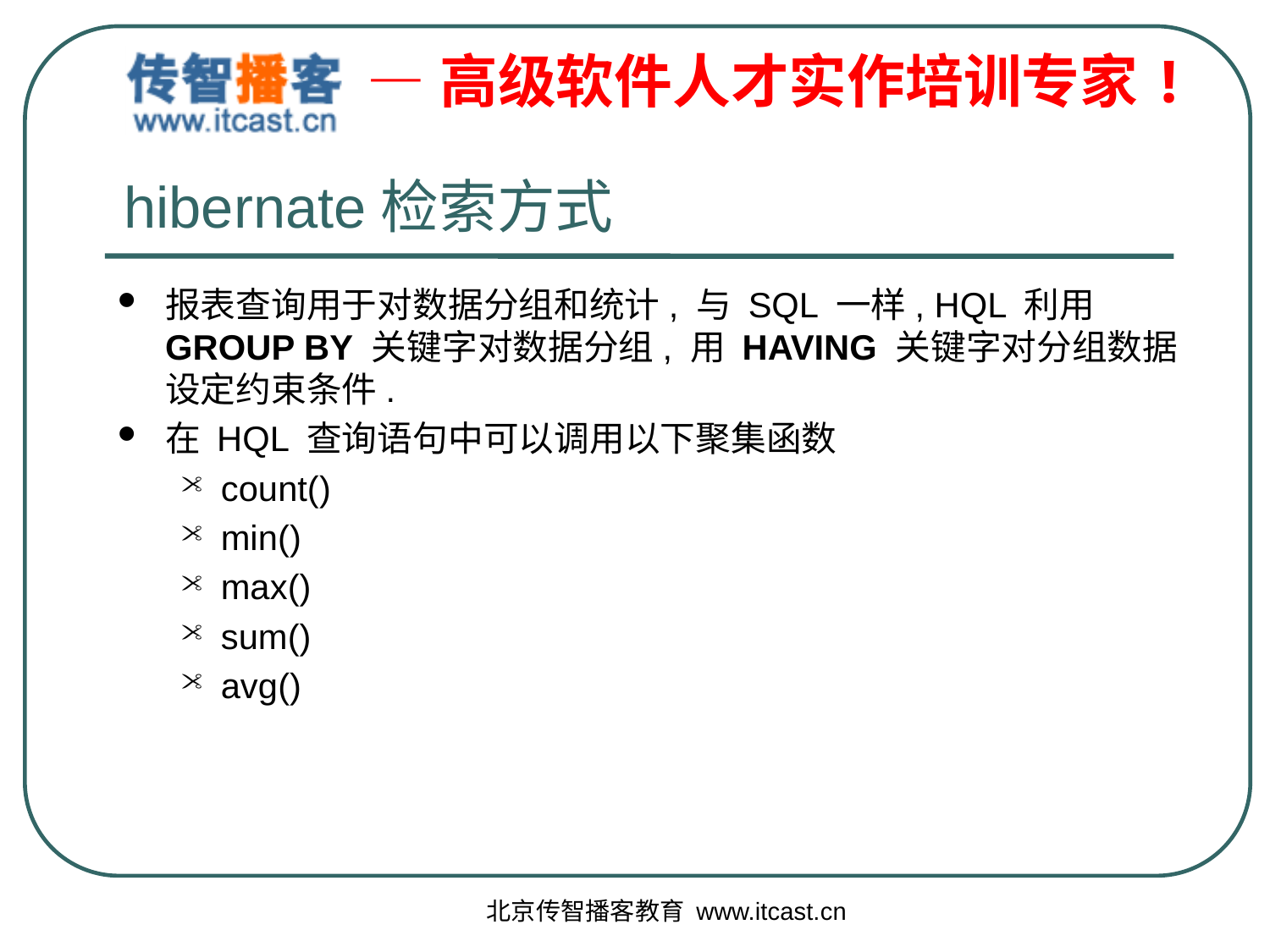

# hibernate检索方式
报表查询用于对数据分组和统计, 与 SQL 一样, HQL 利用 GROUP BY 关键字对数据分组, 用 HAVING 关键字对分组数据设定约束条件.
在 HQL 查询语句中可以调用以下聚集函数
count()
min()
max()
sum()
avg()
北京传智播客教育 www.itcast.cn